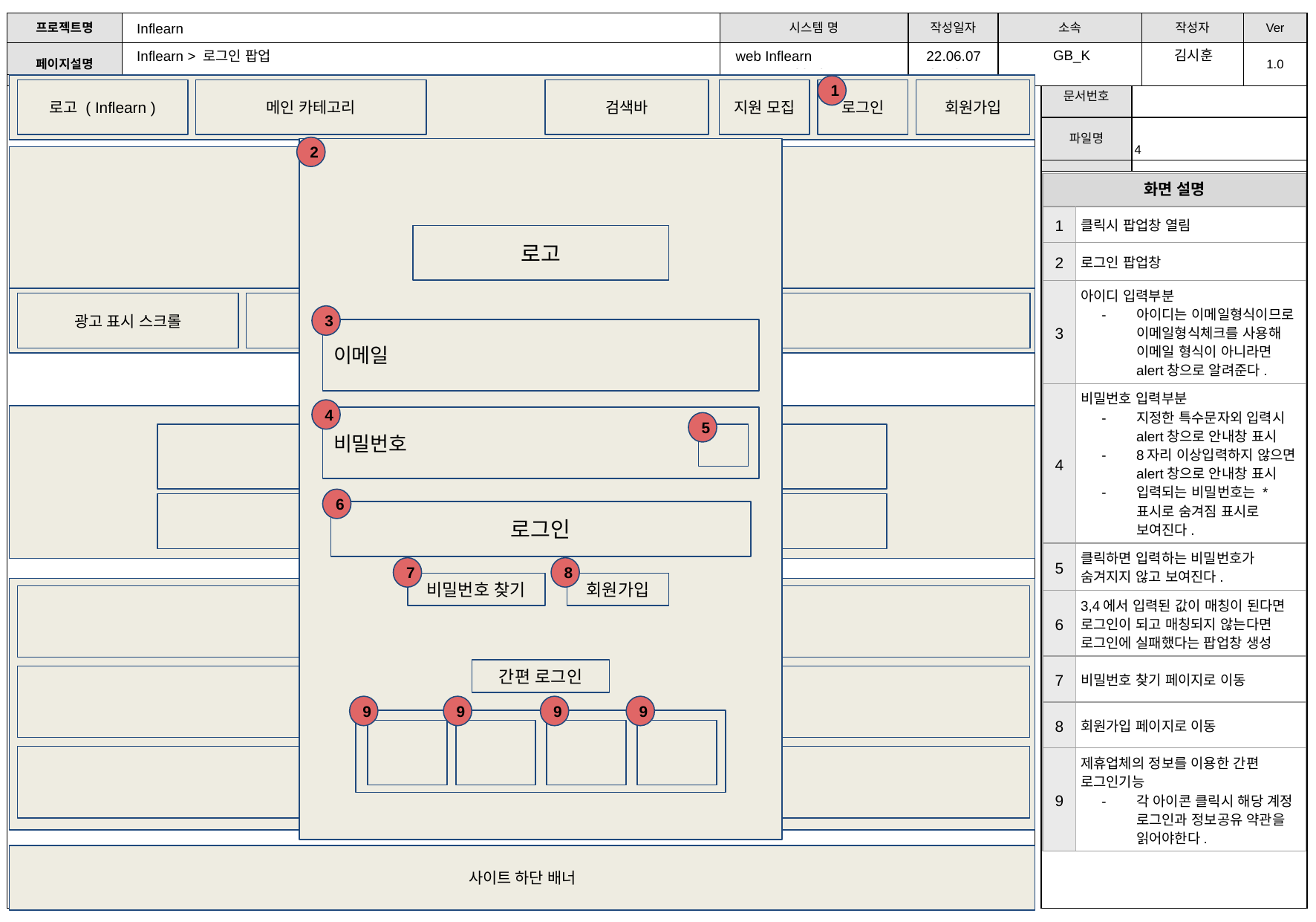

Inflearn
인프런 > 로그인
표지
GB_K
김시훈
Inflearn > 로그인 팝업
web Inflearn
22.06.07

1
로고 ( Inflearn )
메인 카테고리
검색바
지원 모집
로그인
회원가입

2

광고
| 화면 설명 |  |
| --- | --- |
| 1 | 클릭시 팝업창 열림 |
| 2 | 로그인 팝업창 |
| 3 | 아이디 입력부분 아이디는 이메일형식이므로 이메일형식체크를 사용해 이메일 형식이 아니라면 alert창으로 알려준다. |
| 4 | 비밀번호 입력부분 지정한 특수문자외 입력시 alert창으로 안내창 표시 8자리 이상입력하지 않으면 alert창으로 안내창 표시 입력되는 비밀번호는 \*표시로 숨겨짐 표시로 보여진다. |
| 5 | 클릭하면 입력하는 비밀번호가 숨겨지지 않고 보여진다. |
| 6 | 3,4에서 입력된 값이 매칭이 된다면 로그인이 되고 매칭되지 않는다면 로그인에 실패했다는 팝업창 생성 |
| 7 | 비밀번호 찾기 페이지로 이동 |
| 8 | 회원가입 페이지로 이동 |
| 9 | 제휴업체의 정보를 이용한 간편 로그인기능 각 아이콘 클릭시 해당 계정 로그인과 정보공유 약관을 읽어야한다. |
로고

광고 표시 스크롤
광고 카테고리
3
이메일
4

비밀번호
5

강의 검색바
6
인기 강의 검색 태그
로그인
7
8
비밀번호 찾기
회원가입

입문 강의 홍보
간편 로그인
인기 강의 홍보
9
9
9
9

관련 문서 및 블로그 칼럼 홍보
사이트 하단 배너
* 본 문서는 UI 화면의 개발의 방향성을 제시하는 것으로 실제 개발 제품과 다를 수 있습니다.